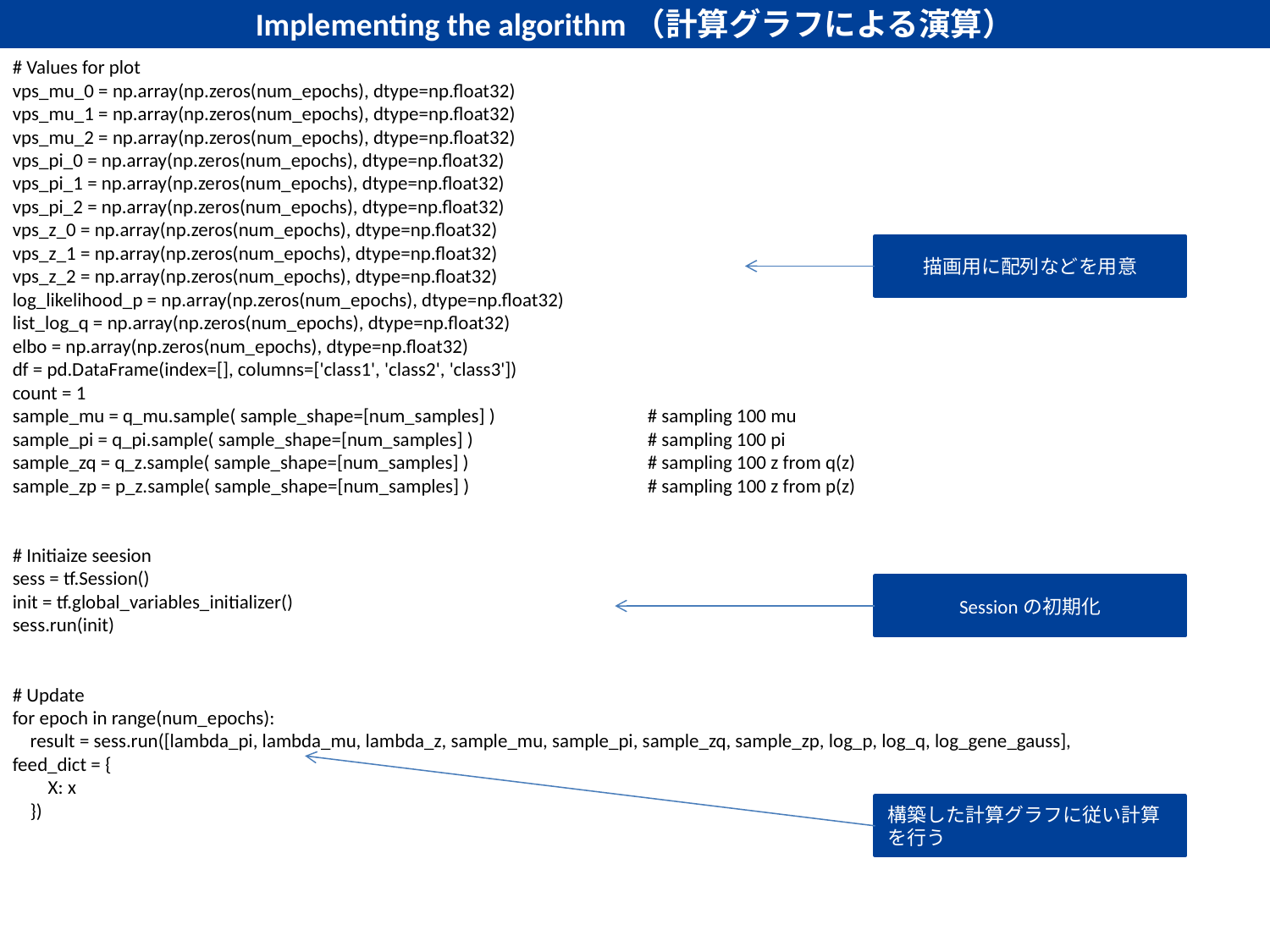

Implementing the algorithm（計算グラフによる演算）
# Values for plot
vps_mu_0 = np.array(np.zeros(num_epochs), dtype=np.float32)
vps_mu_1 = np.array(np.zeros(num_epochs), dtype=np.float32)
vps_mu_2 = np.array(np.zeros(num_epochs), dtype=np.float32)
vps_pi_0 = np.array(np.zeros(num_epochs), dtype=np.float32)
vps_pi_1 = np.array(np.zeros(num_epochs), dtype=np.float32)
vps_pi_2 = np.array(np.zeros(num_epochs), dtype=np.float32)
vps_z_0 = np.array(np.zeros(num_epochs), dtype=np.float32)
vps_z_1 = np.array(np.zeros(num_epochs), dtype=np.float32)
vps_z_2 = np.array(np.zeros(num_epochs), dtype=np.float32)
log_likelihood_p = np.array(np.zeros(num_epochs), dtype=np.float32)
list_log_q = np.array(np.zeros(num_epochs), dtype=np.float32)
elbo = np.array(np.zeros(num_epochs), dtype=np.float32)
df = pd.DataFrame(index=[], columns=['class1', 'class2', 'class3'])
count = 1
sample_mu = q_mu.sample( sample_shape=[num_samples] )		# sampling 100 mu
sample_pi = q_pi.sample( sample_shape=[num_samples] )		# sampling 100 pi
sample_zq = q_z.sample( sample_shape=[num_samples] )		# sampling 100 z from q(z)
sample_zp = p_z.sample( sample_shape=[num_samples] )		# sampling 100 z from p(z)

# Initiaize seesion
sess = tf.Session()
init = tf.global_variables_initializer()
sess.run(init)

# Update
for epoch in range(num_epochs):
    result = sess.run([lambda_pi, lambda_mu, lambda_z, sample_mu, sample_pi, sample_zq, sample_zp, log_p, log_q, log_gene_gauss], feed_dict = {
        X: x
    })
描画用に配列などを用意
Sessionの初期化
構築した計算グラフに従い計算を行う